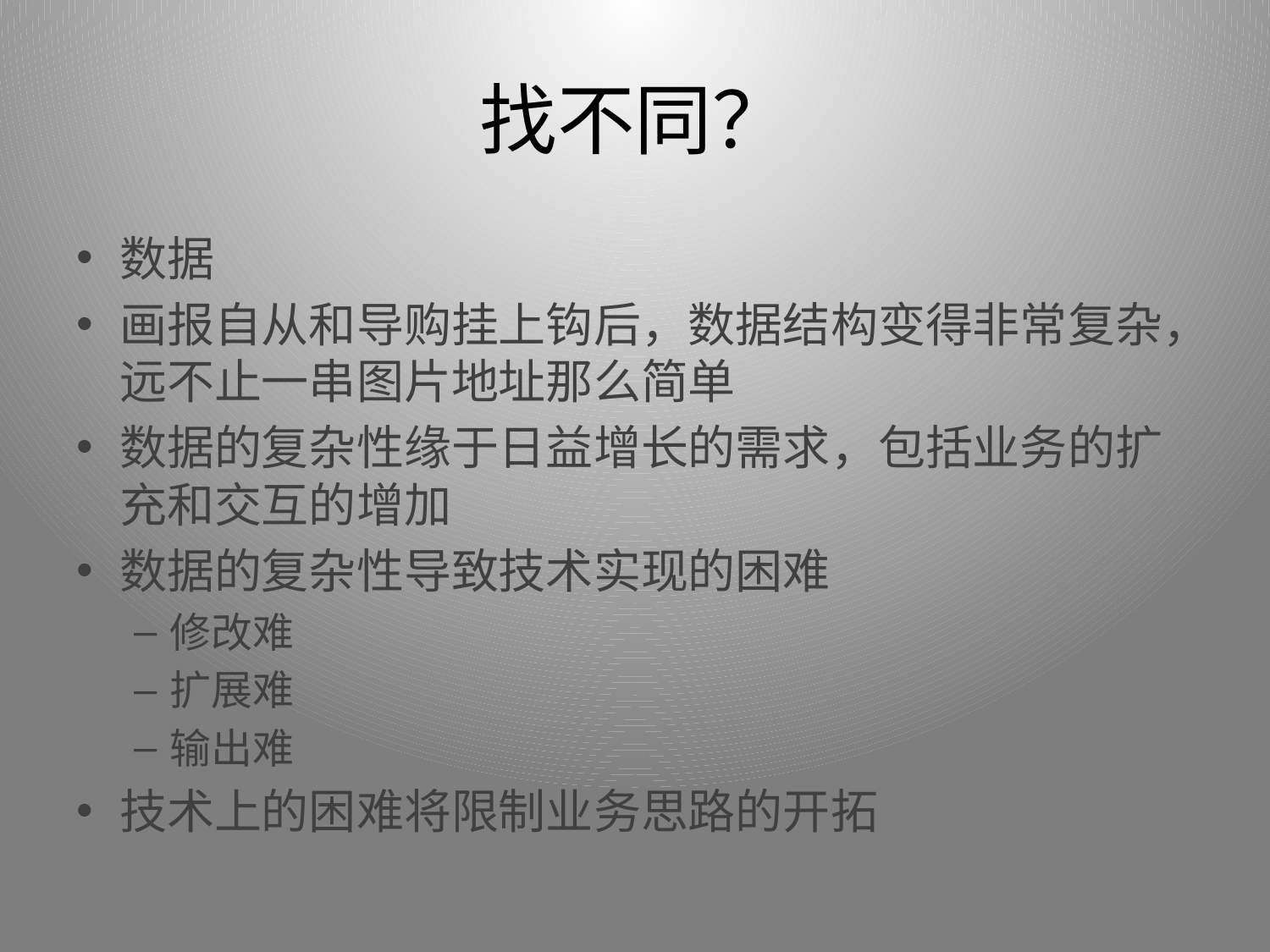

# 找不同？
数据
画报自从和导购挂上钩后，数据结构变得非常复杂，远不止一串图片地址那么简单
数据的复杂性缘于日益增长的需求，包括业务的扩充和交互的增加
数据的复杂性导致技术实现的困难
修改难
扩展难
输出难
技术上的困难将限制业务思路的开拓